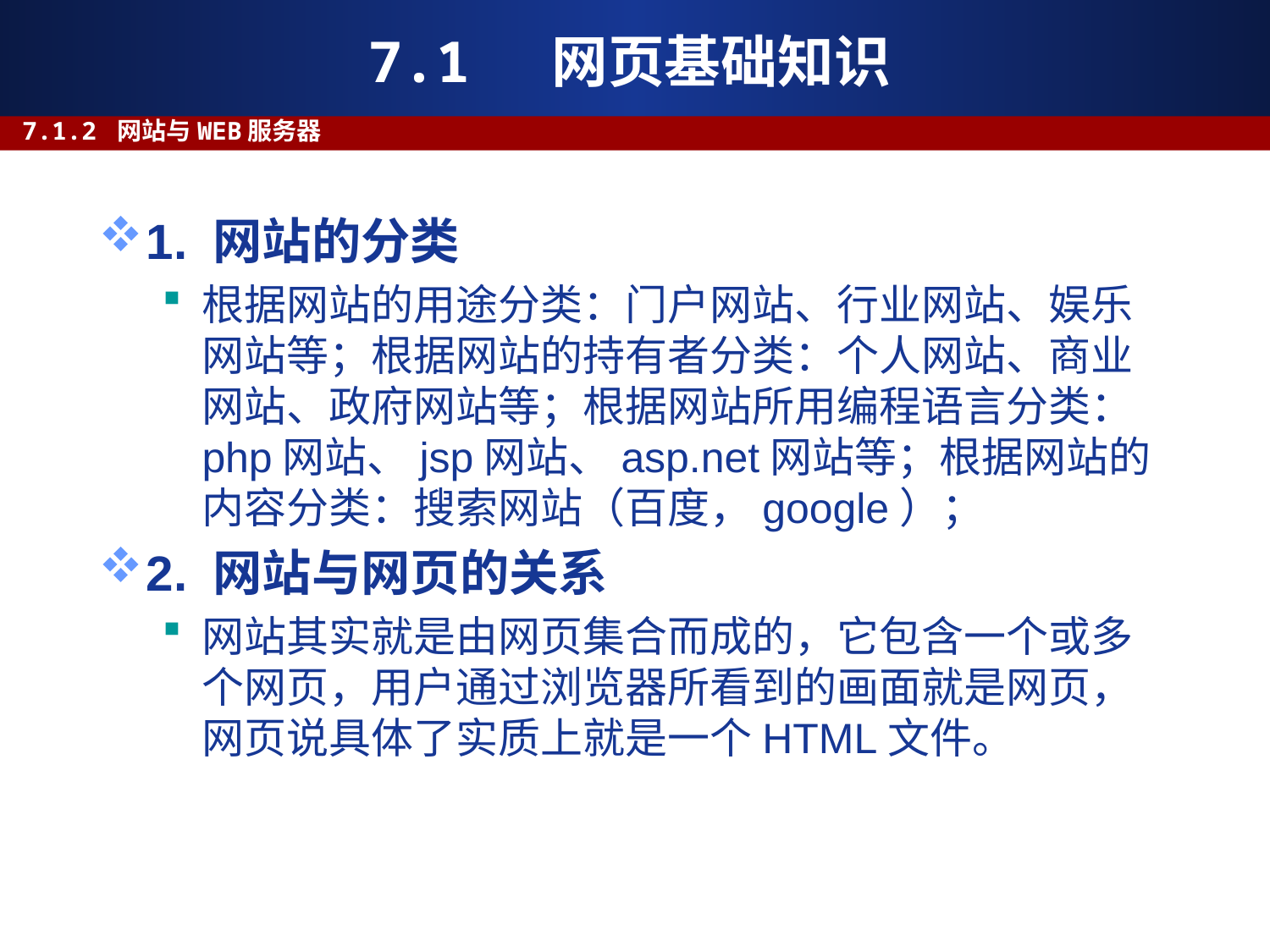

# 7.1  网页基础知识
7.1.2 网站与WEB服务器
1. 网站的分类
根据网站的用途分类：门户网站、行业网站、娱乐网站等；根据网站的持有者分类：个人网站、商业网站、政府网站等；根据网站所用编程语言分类：php网站、jsp网站、asp.net网站等；根据网站的内容分类：搜索网站（百度，google）；
2. 网站与网页的关系
网站其实就是由网页集合而成的，它包含一个或多个网页，用户通过浏览器所看到的画面就是网页，网页说具体了实质上就是一个HTML文件。